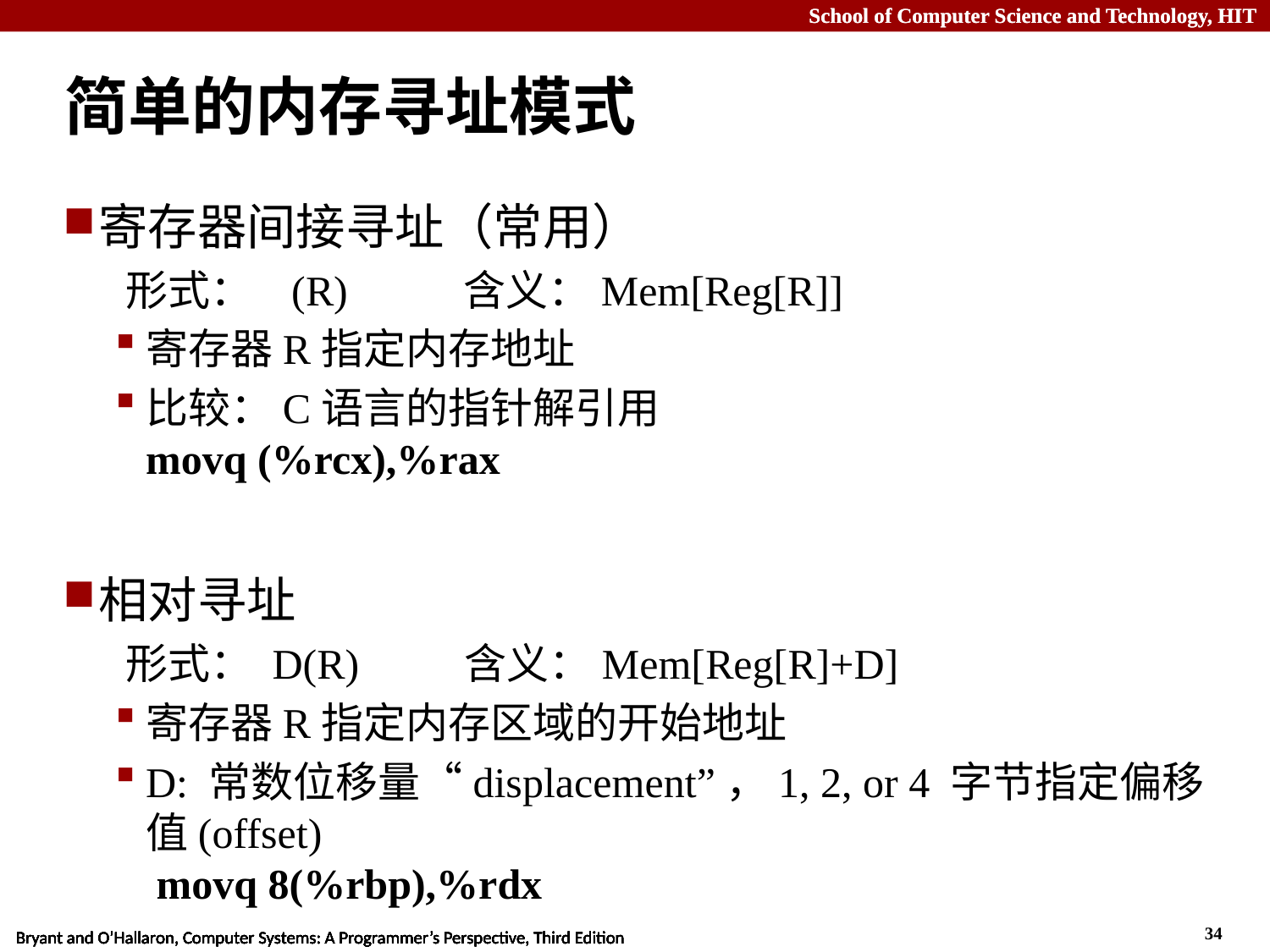

# 简单的内存寻址模式
寄存器间接寻址（常用）
     形式：   (R)          含义：Mem[Reg[R]]
寄存器R指定内存地址
比较：C语言的指针解引用
movq (%rcx),%rax

相对寻址
     形式： D(R)         含义：Mem[Reg[R]+D]
寄存器R指定内存区域的开始地址
D: 常数位移量“displacement”，1, 2, or 4 字节指定偏移值(offset)
 movq 8(%rbp),%rdx